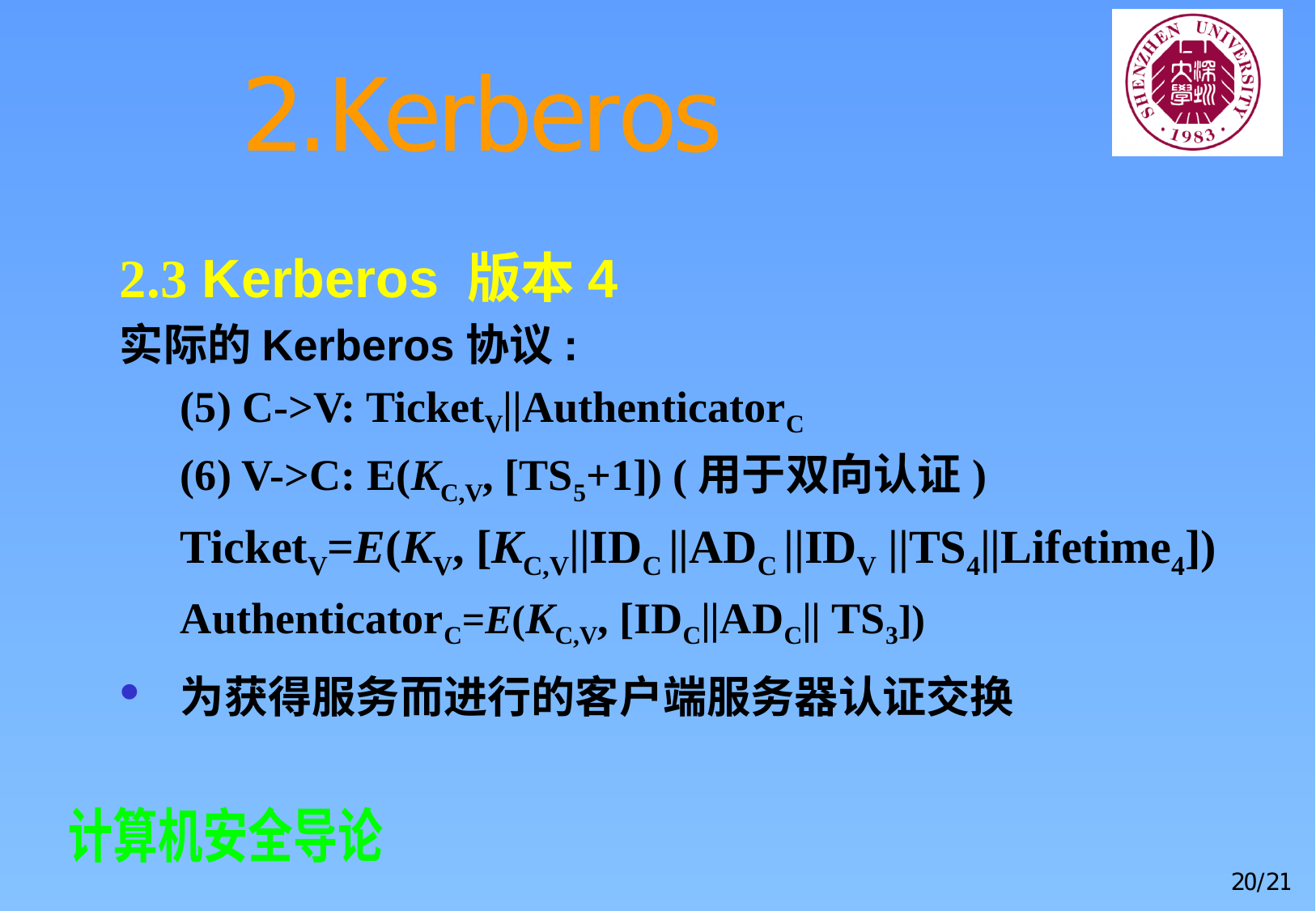

# 2.Kerberos
2.3 Kerberos 版本4
实际的Kerberos协议:
(5) C->V: TicketV||AuthenticatorC
(6) V->C: E(KC,V, [TS5+1]) (用于双向认证)
TicketV=E(KV, [KC,V||IDC ||ADC ||IDV ||TS4||Lifetime4])
AuthenticatorC=E(KC,V, [IDC||ADC|| TS3])
为获得服务而进行的客户端服务器认证交换

20/21